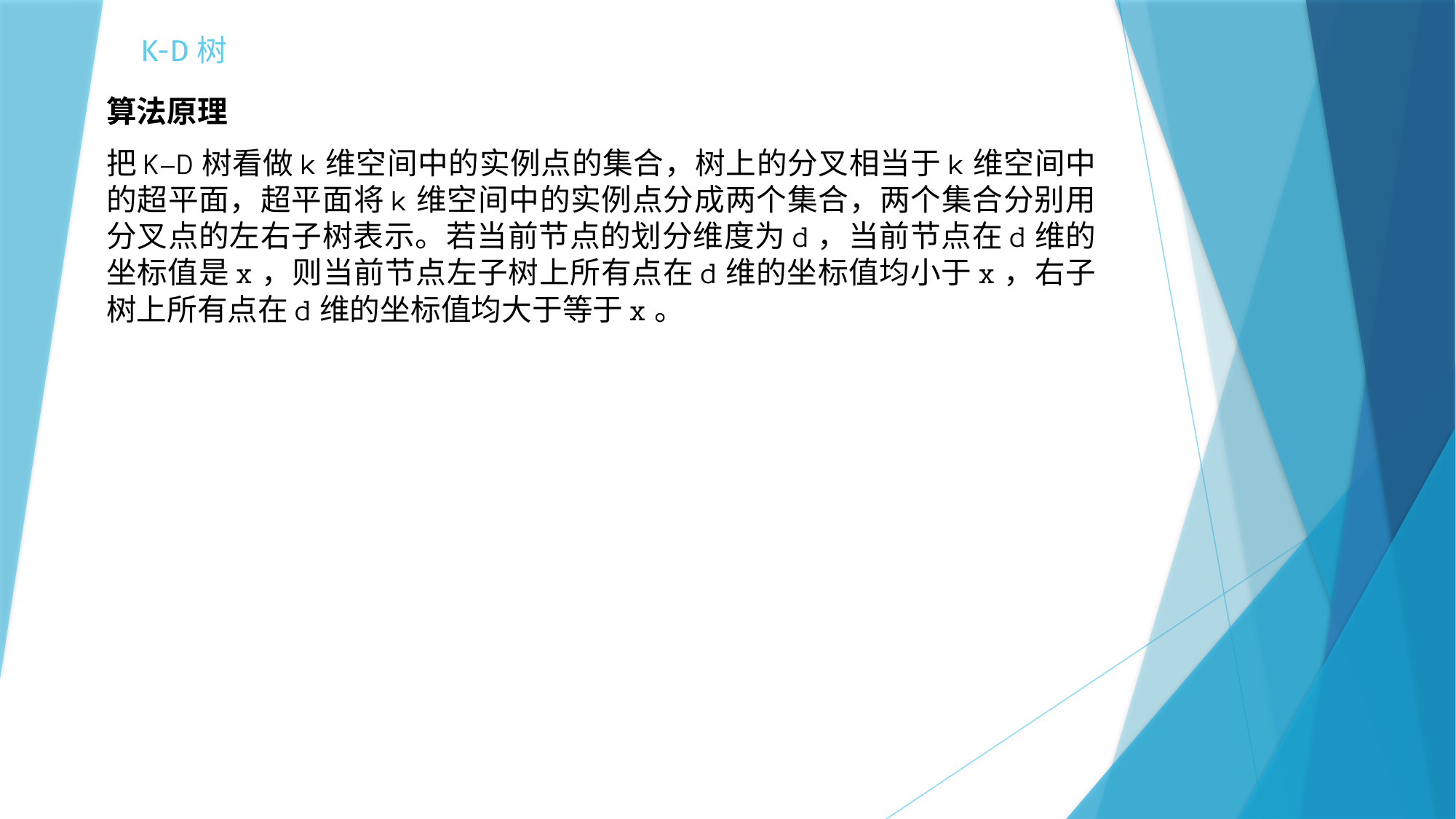

# K-D树
算法原理
把K-D树看做k维空间中的实例点的集合，树上的分叉相当于k维空间中的超平面，超平面将k维空间中的实例点分成两个集合，两个集合分别用分叉点的左右子树表示。若当前节点的划分维度为d，当前节点在d维的坐标值是x，则当前节点左子树上所有点在d维的坐标值均小于x，右子树上所有点在d维的坐标值均大于等于x。